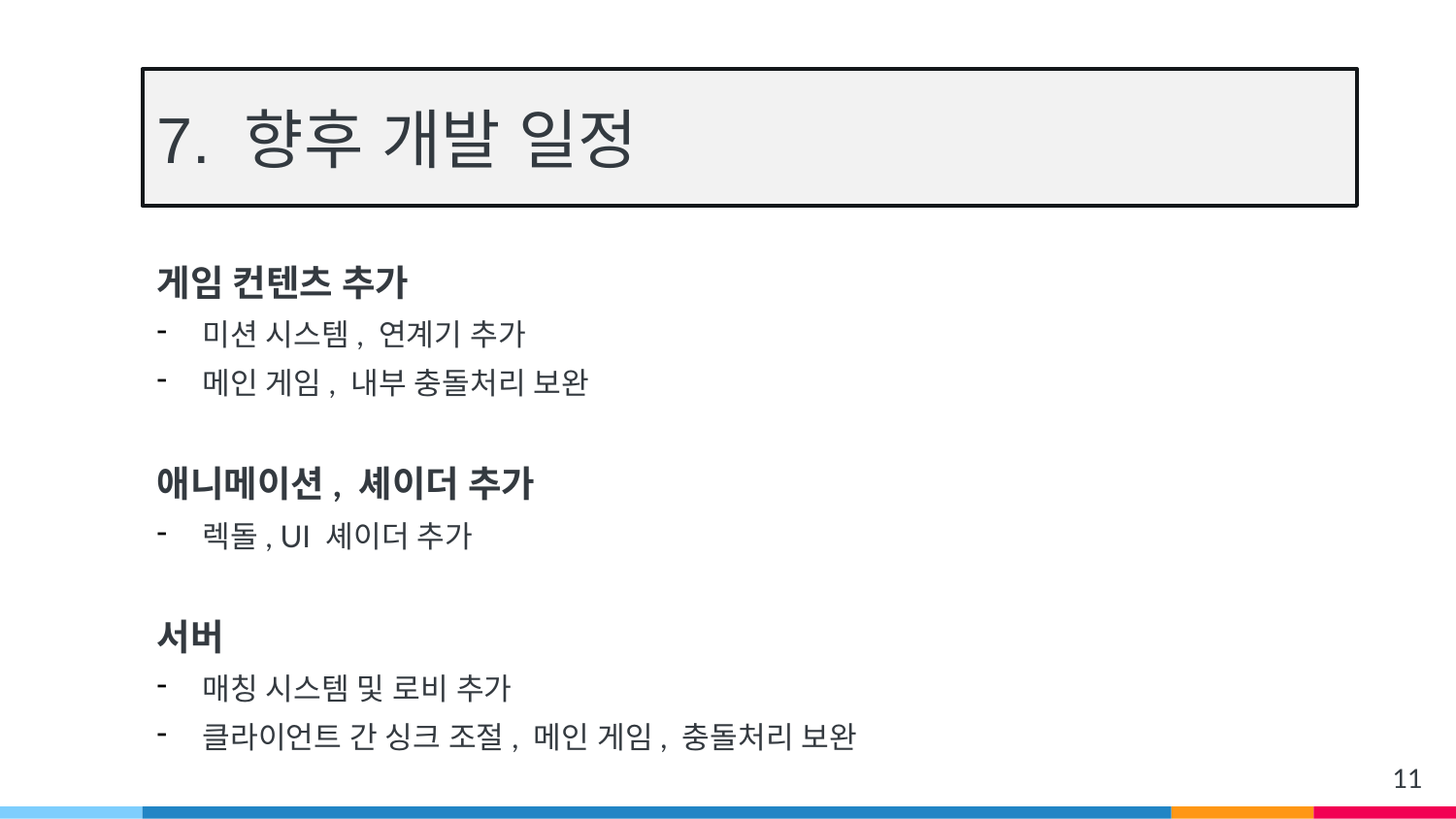

# 7. 향후 개발 일정

게임 컨텐츠 추가
미션 시스템, 연계기 추가
메인 게임, 내부 충돌처리 보완

애니메이션, 셰이더 추가
렉돌, UI 셰이더 추가

서버
매칭 시스템 및 로비 추가
클라이언트 간 싱크 조절, 메인 게임, 충돌처리 보완

11